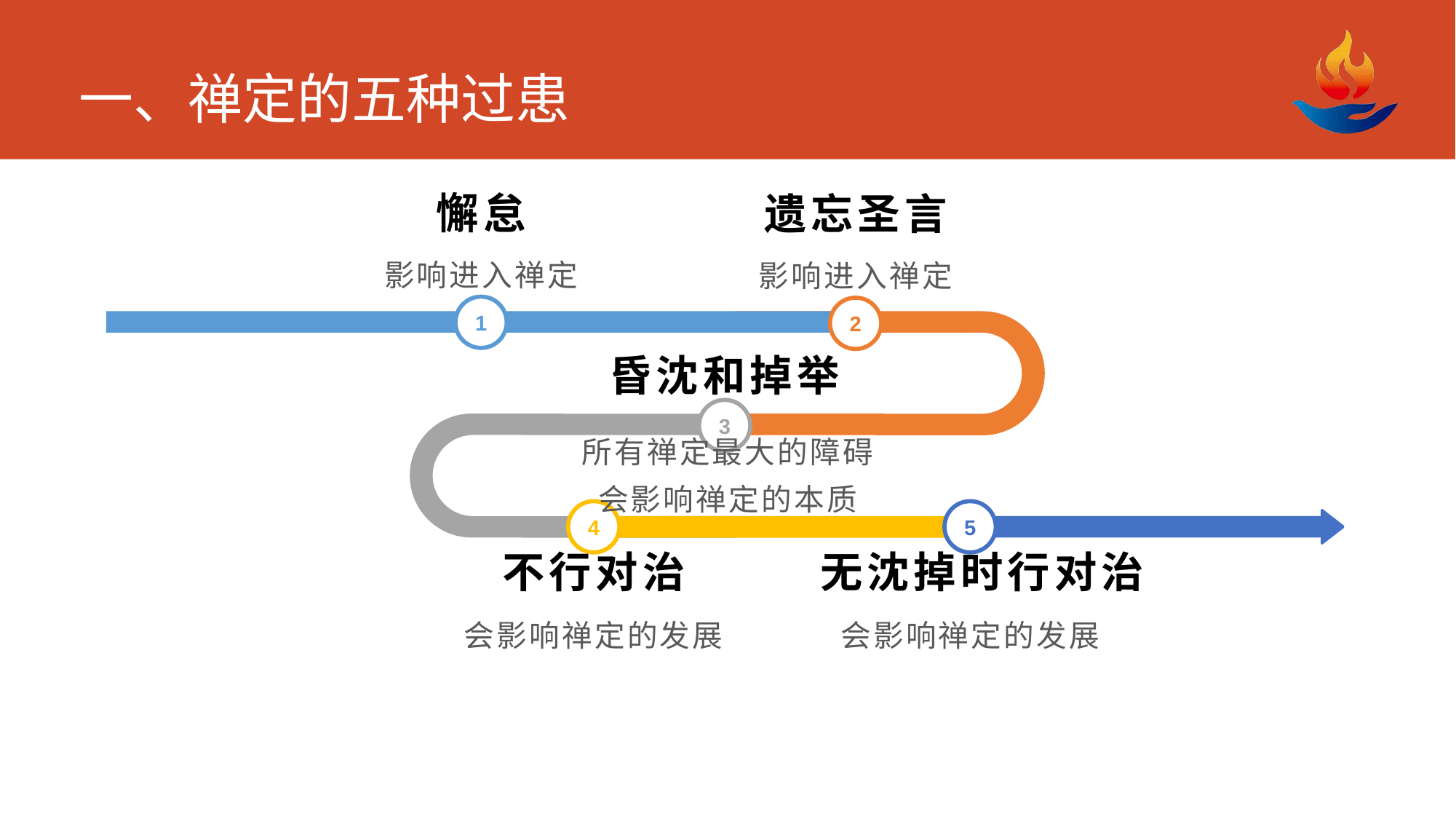

# 一、禅定的五种过患
懈怠
遗忘圣言
影响进入禅定
影响进入禅定
1
2

昏沈和掉举
3

所有禅定最大的障碍
会影响禅定的本质
4
5

无沈掉时行对治
不行对治
会影响禅定的发展
会影响禅定的发展